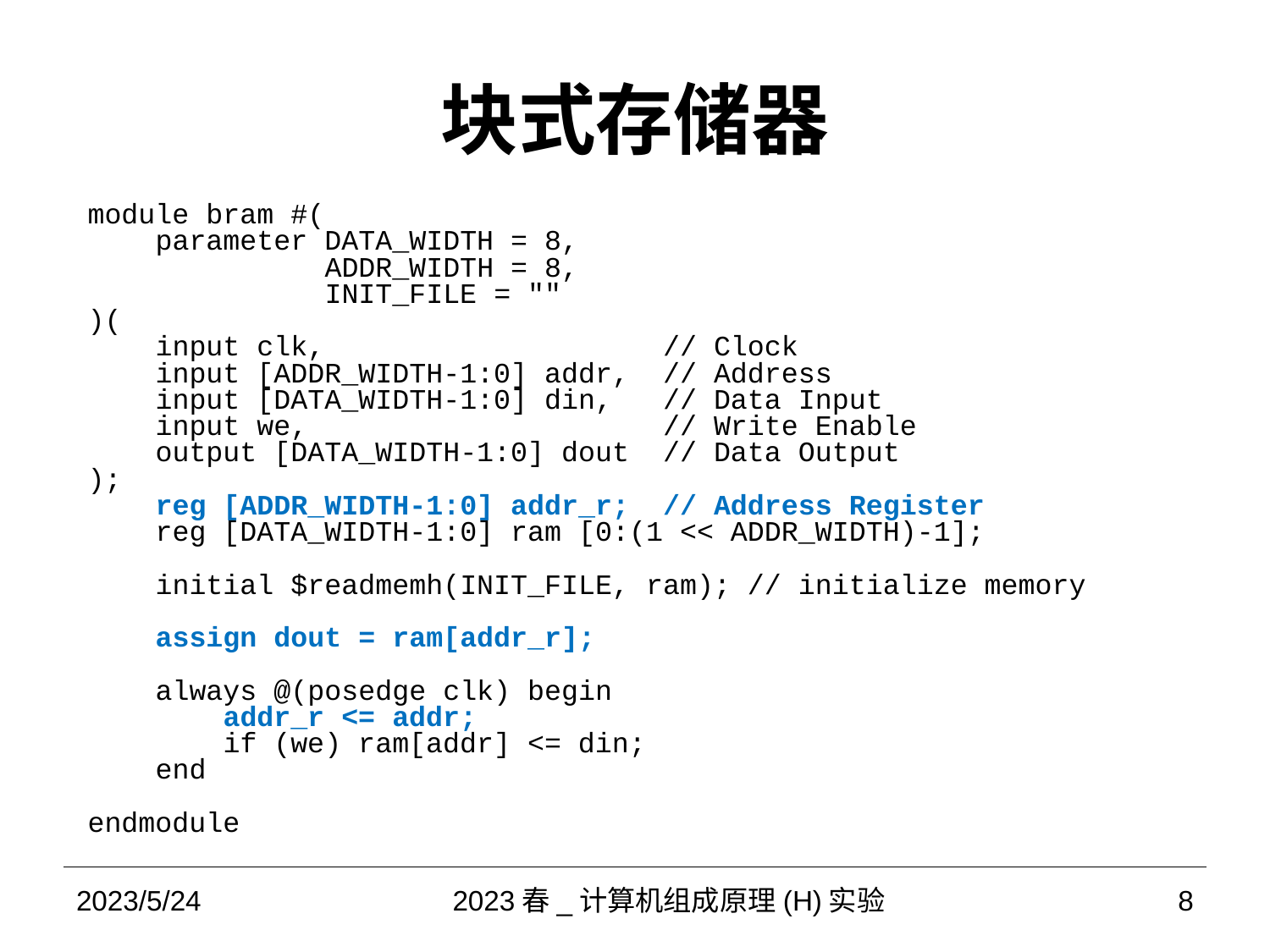

# 块式存储器
module bram #(
    parameter DATA_WIDTH = 8,
              ADDR_WIDTH = 8,
              INIT_FILE = ""
)(
    input clk,                    // Clock
    input [ADDR_WIDTH-1:0] addr,  // Address
    input [DATA_WIDTH-1:0] din,   // Data Input
    input we,                     // Write Enable
    output [DATA_WIDTH-1:0] dout  // Data Output
);
    reg [ADDR_WIDTH-1:0] addr_r;  // Address Register
    reg [DATA_WIDTH-1:0] ram [0:(1 << ADDR_WIDTH)-1];

    initial $readmemh(INIT_FILE, ram); // initialize memory

    assign dout = ram[addr_r];

    always @(posedge clk) begin
        addr_r <= addr;
        if (we) ram[addr] <= din;
    end

endmodule
2023/5/24
2023春_计算机组成原理(H)实验
8